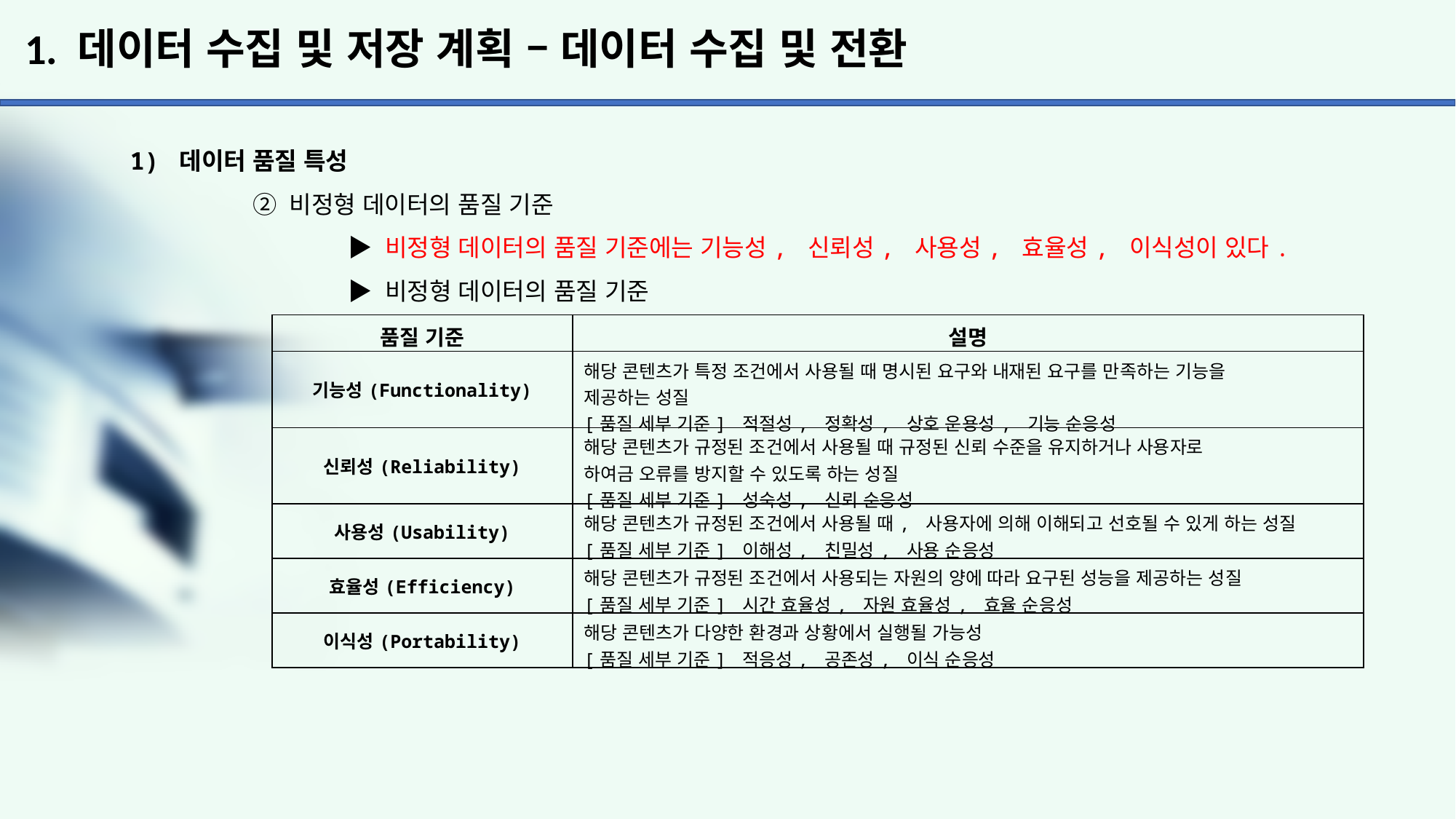

# 1. 데이터 수집 및 저장 계획 – 데이터 수집 및 전환
1) 데이터 품질 특성
 	  ② 비정형 데이터의 품질 기준
		▶ 비정형 데이터의 품질 기준에는 기능성, 신뢰성, 사용성, 효율성, 이식성이 있다.
		▶ 비정형 데이터의 품질 기준
| 품질 기준 | 설명 |
| --- | --- |
| 기능성(Functionality) | 해당 콘텐츠가 특정 조건에서 사용될 때 명시된 요구와 내재된 요구를 만족하는 기능을 제공하는 성질 [품질 세부 기준] 적절성, 정확성, 상호 운용성, 기능 순응성 |
| 신뢰성(Reliability) | 해당 콘텐츠가 규정된 조건에서 사용될 때 규정된 신뢰 수준을 유지하거나 사용자로 하여금 오류를 방지할 수 있도록 하는 성질 [품질 세부 기준] 성숙성, 신뢰 순응성 |
| 사용성(Usability) | 해당 콘텐츠가 규정된 조건에서 사용될 때, 사용자에 의해 이해되고 선호될 수 있게 하는 성질 [품질 세부 기준] 이해성, 친밀성, 사용 순응성 |
| 효율성(Efficiency) | 해당 콘텐츠가 규정된 조건에서 사용되는 자원의 양에 따라 요구된 성능을 제공하는 성질 [품질 세부 기준] 시간 효율성, 자원 효율성, 효율 순응성 |
| 이식성(Portability) | 해당 콘텐츠가 다양한 환경과 상황에서 실행될 가능성 [품질 세부 기준] 적응성, 공존성, 이식 순응성 |